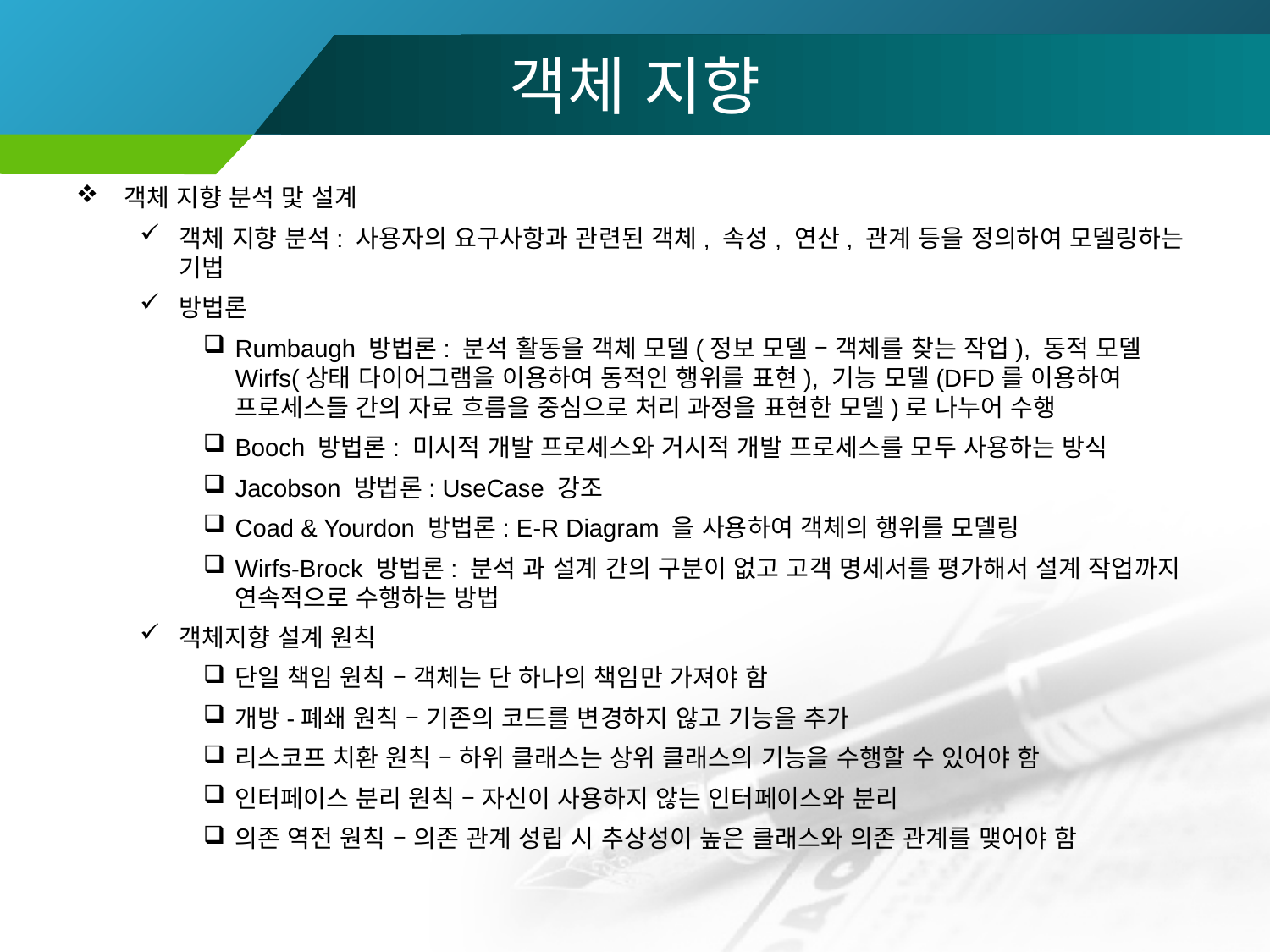

# 객체 지향
객체 지향 분석 맟 설계
객체 지향 분석: 사용자의 요구사항과 관련된 객체, 속성, 연산, 관계 등을 정의하여 모델링하는 기법
방법론
Rumbaugh 방법론: 분석 활동을 객체 모델(정보 모델 – 객체를 찾는 작업), 동적 모델Wirfs(상태 다이어그램을 이용하여 동적인 행위를 표현), 기능 모델(DFD를 이용하여 프로세스들 간의 자료 흐름을 중심으로 처리 과정을 표현한 모델)로 나누어 수행
Booch 방법론: 미시적 개발 프로세스와 거시적 개발 프로세스를 모두 사용하는 방식
Jacobson 방법론: UseCase 강조
Coad & Yourdon 방법론: E-R Diagram 을 사용하여 객체의 행위를 모델링
Wirfs-Brock 방법론: 분석 과 설계 간의 구분이 없고 고객 명세서를 평가해서 설계 작업까지 연속적으로 수행하는 방법
객체지향 설계 원칙
단일 책임 원칙 – 객체는 단 하나의 책임만 가져야 함
개방-폐쇄 원칙 – 기존의 코드를 변경하지 않고 기능을 추가
리스코프 치환 원칙 – 하위 클래스는 상위 클래스의 기능을 수행할 수 있어야 함
인터페이스 분리 원칙 – 자신이 사용하지 않는 인터페이스와 분리
의존 역전 원칙 – 의존 관계 성립 시 추상성이 높은 클래스와 의존 관계를 맺어야 함